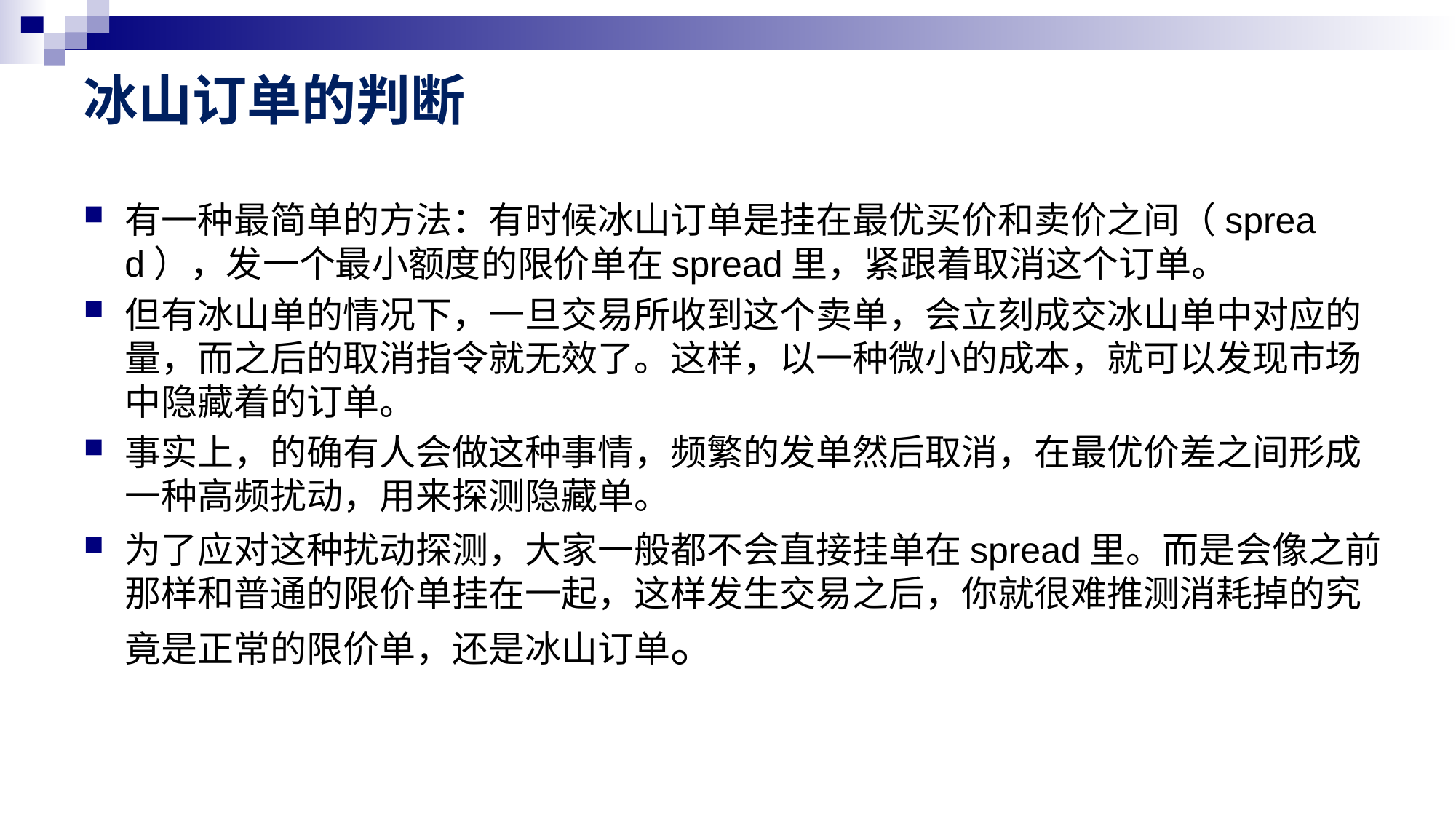

# 冰山订单的判断
有一种最简单的方法：有时候冰山订单是挂在最优买价和卖价之间（spread），发一个最小额度的限价单在spread里，紧跟着取消这个订单。
但有冰山单的情况下，一旦交易所收到这个卖单，会立刻成交冰山单中对应的量，而之后的取消指令就无效了。这样，以一种微小的成本，就可以发现市场中隐藏着的订单。
事实上，的确有人会做这种事情，频繁的发单然后取消，在最优价差之间形成一种高频扰动，用来探测隐藏单。
为了应对这种扰动探测，大家一般都不会直接挂单在spread里。而是会像之前那样和普通的限价单挂在一起，这样发生交易之后，你就很难推测消耗掉的究竟是正常的限价单，还是冰山订单。